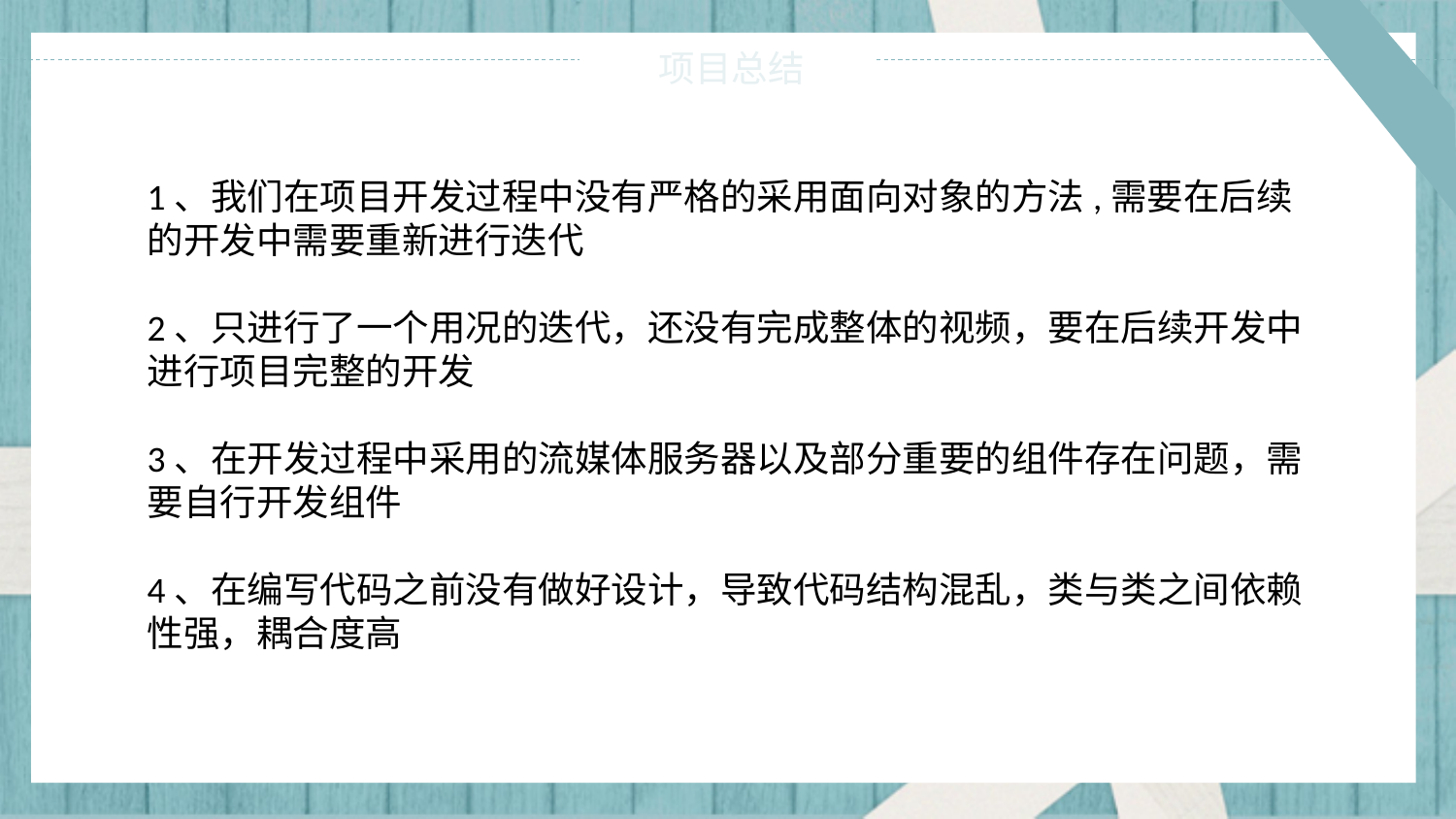

项目总结
1、我们在项目开发过程中没有严格的采用面向对象的方法,需要在后续的开发中需要重新进行迭代

2、只进行了一个用况的迭代，还没有完成整体的视频，要在后续开发中进行项目完整的开发

3、在开发过程中采用的流媒体服务器以及部分重要的组件存在问题，需要自行开发组件

4、在编写代码之前没有做好设计，导致代码结构混乱，类与类之间依赖性强，耦合度高